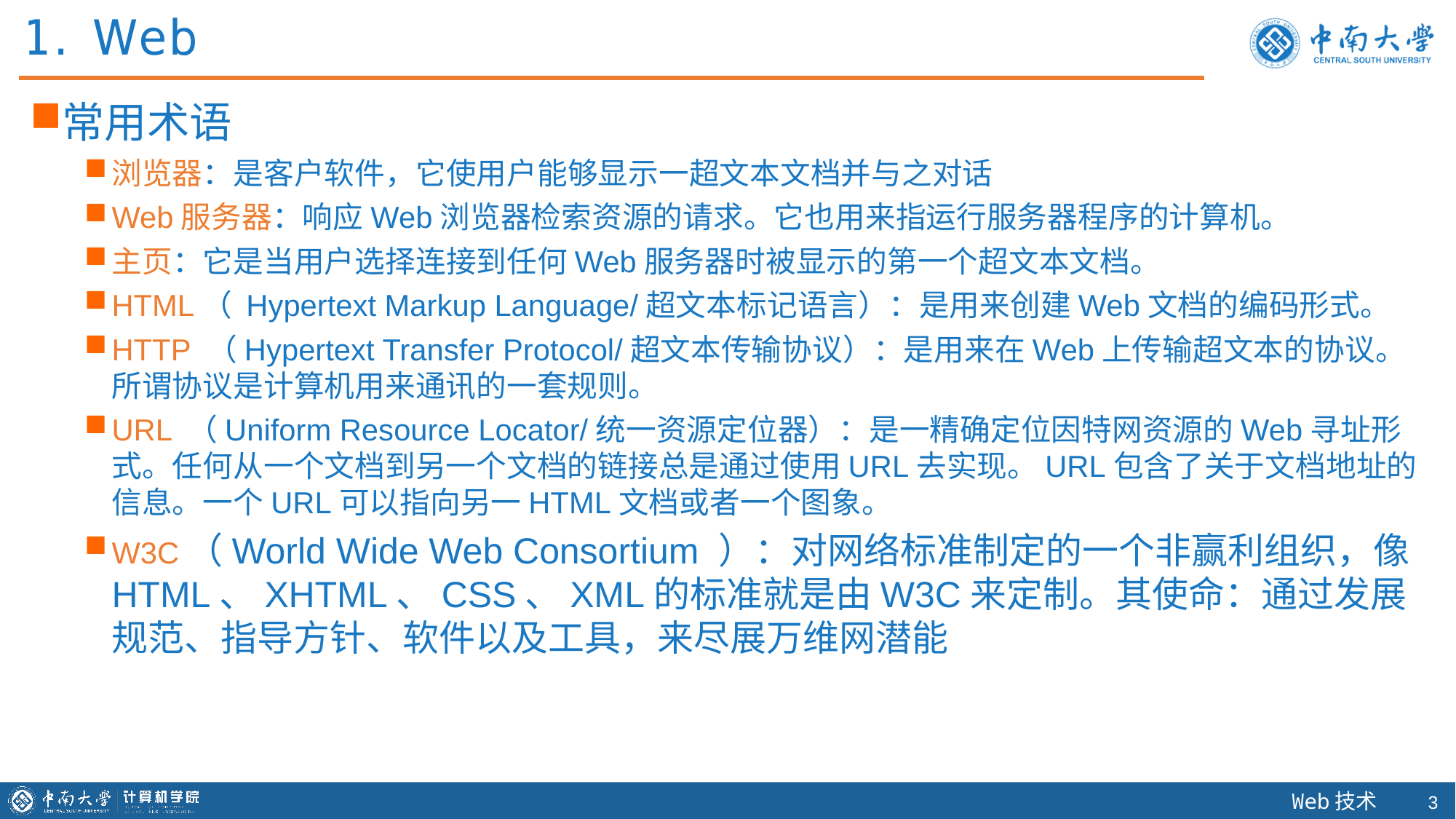

1. Web
常用术语
浏览器：是客户软件，它使用户能够显示一超文本文档并与之对话
Web服务器：响应Web浏览器检索资源的请求。它也用来指运行服务器程序的计算机。
主页：它是当用户选择连接到任何Web服务器时被显示的第一个超文本文档。
HTML（ Hypertext Markup Language/超文本标记语言）：是用来创建Web文档的编码形式。
HTTP （Hypertext Transfer Protocol/超文本传输协议）：是用来在Web上传输超文本的协议。所谓协议是计算机用来通讯的一套规则。
URL （Uniform Resource Locator/统一资源定位器）：是一精确定位因特网资源的Web寻址形式。任何从一个文档到另一个文档的链接总是通过使用URL去实现。URL包含了关于文档地址的信息。一个URL可以指向另一HTML文档或者一个图象。
W3C（World Wide Web Consortium ）：对网络标准制定的一个非赢利组织，像HTML、XHTML、CSS、XML的标准就是由W3C来定制。其使命：通过发展规范、指导方针、软件以及工具，来尽展万维网潜能

3